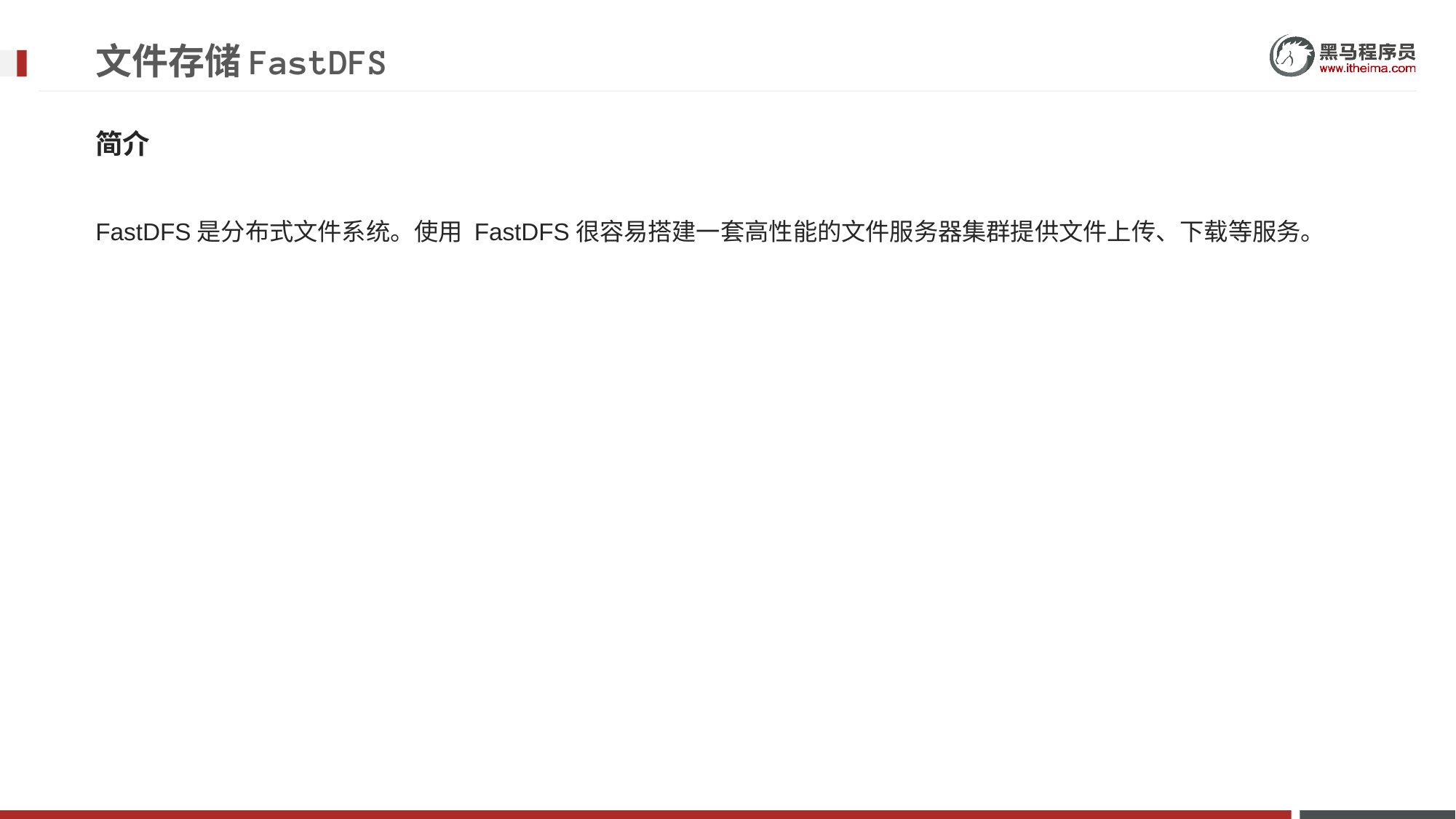

# 文件存储FastDFS
简介
FastDFS是分布式文件系统。使用 FastDFS很容易搭建一套高性能的文件服务器集群提供文件上传、下载等服务。